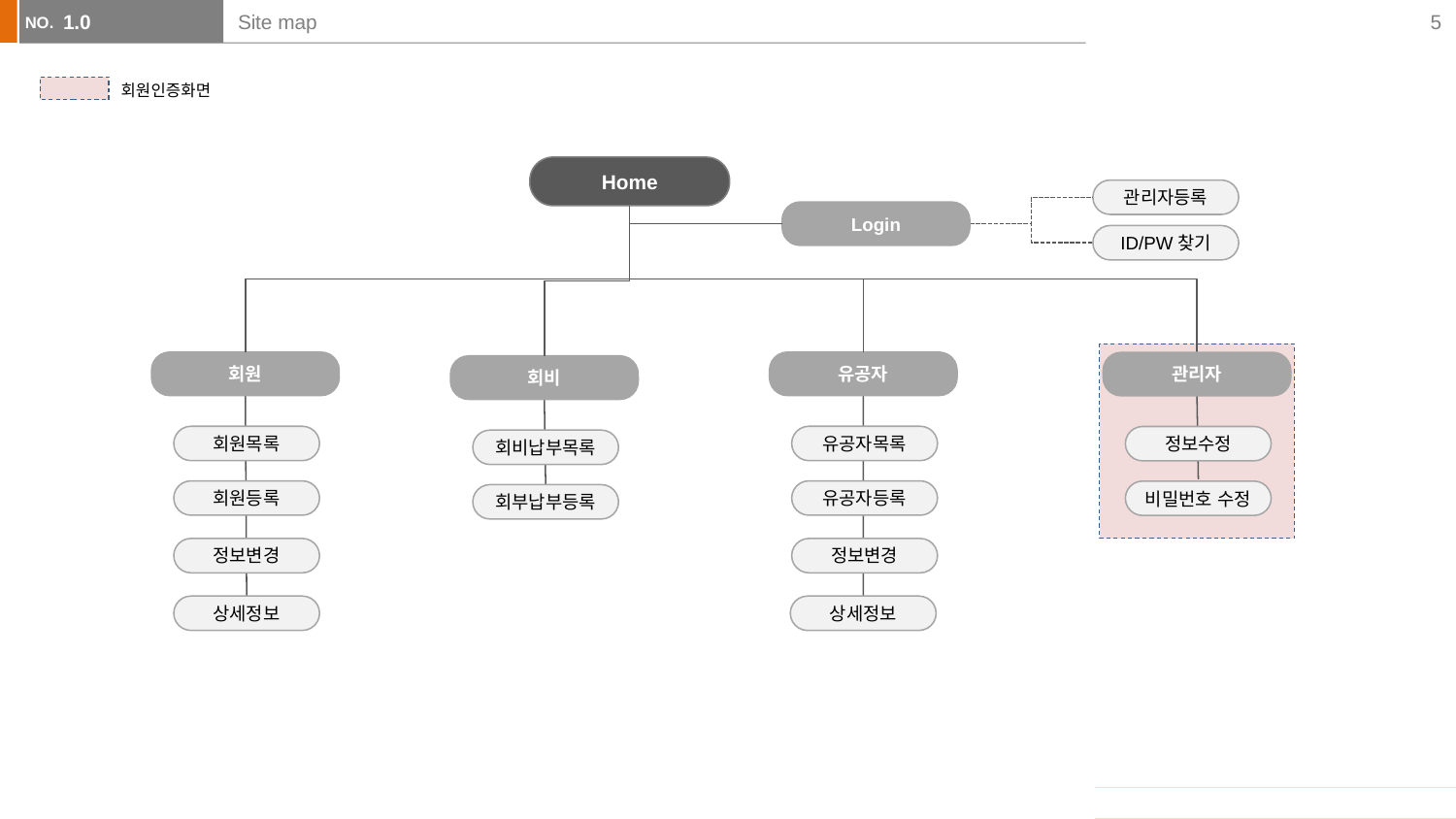

5
1.0
# Site map
회원인증화면

Home
관리자등록
Login
ID/PW찾기

회원
유공자
관리자
회비
회원목록
유공자목록
정보수정
회비납부목록
회원등록
유공자등록
비밀번호 수정
회부납부등록
정보변경
정보변경
상세정보
상세정보